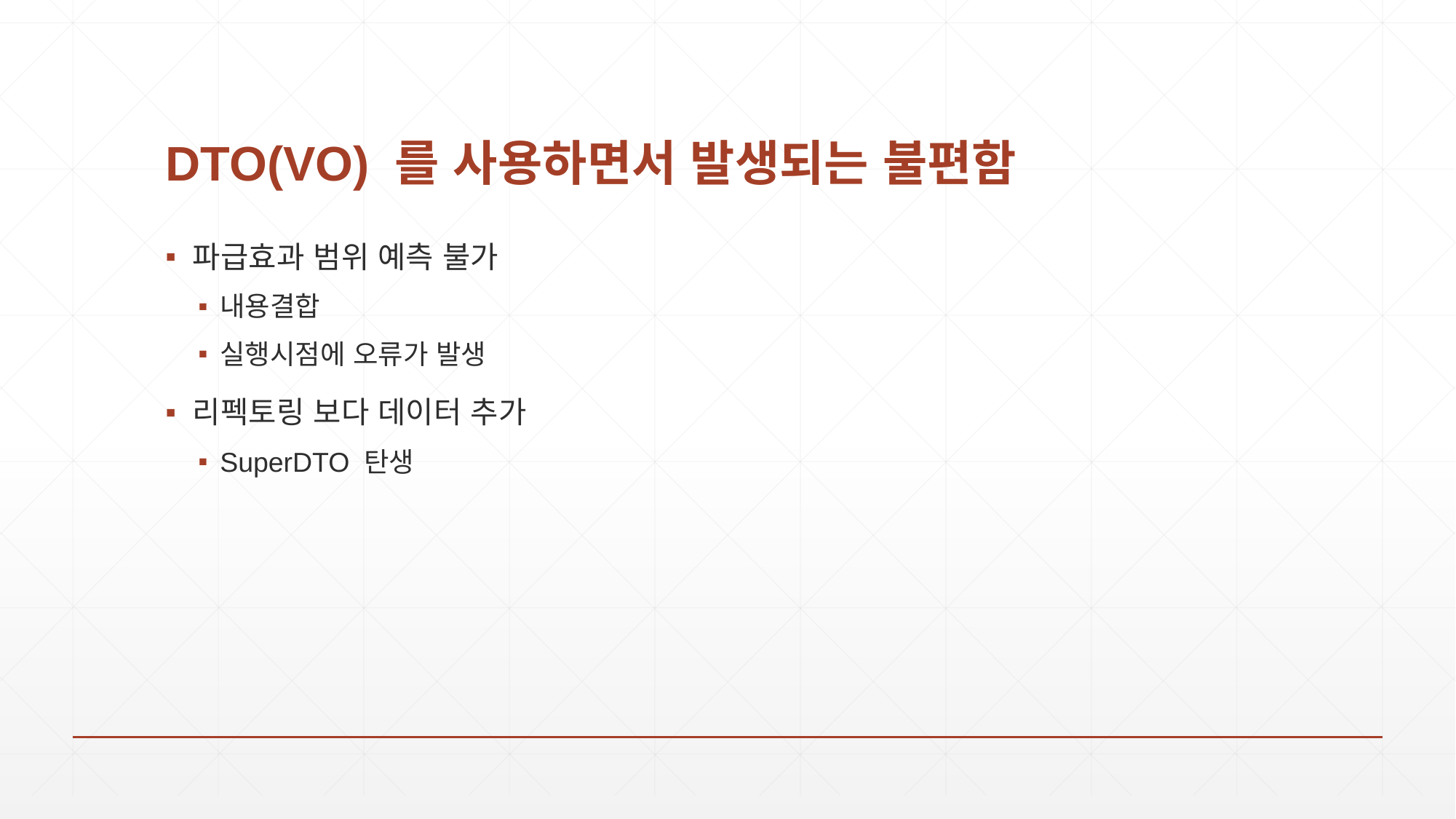

# DTO(VO) 를 사용하면서 발생되는 불편함
파급효과 범위 예측 불가
내용결합
실행시점에 오류가 발생
리펙토링 보다 데이터 추가
SuperDTO 탄생